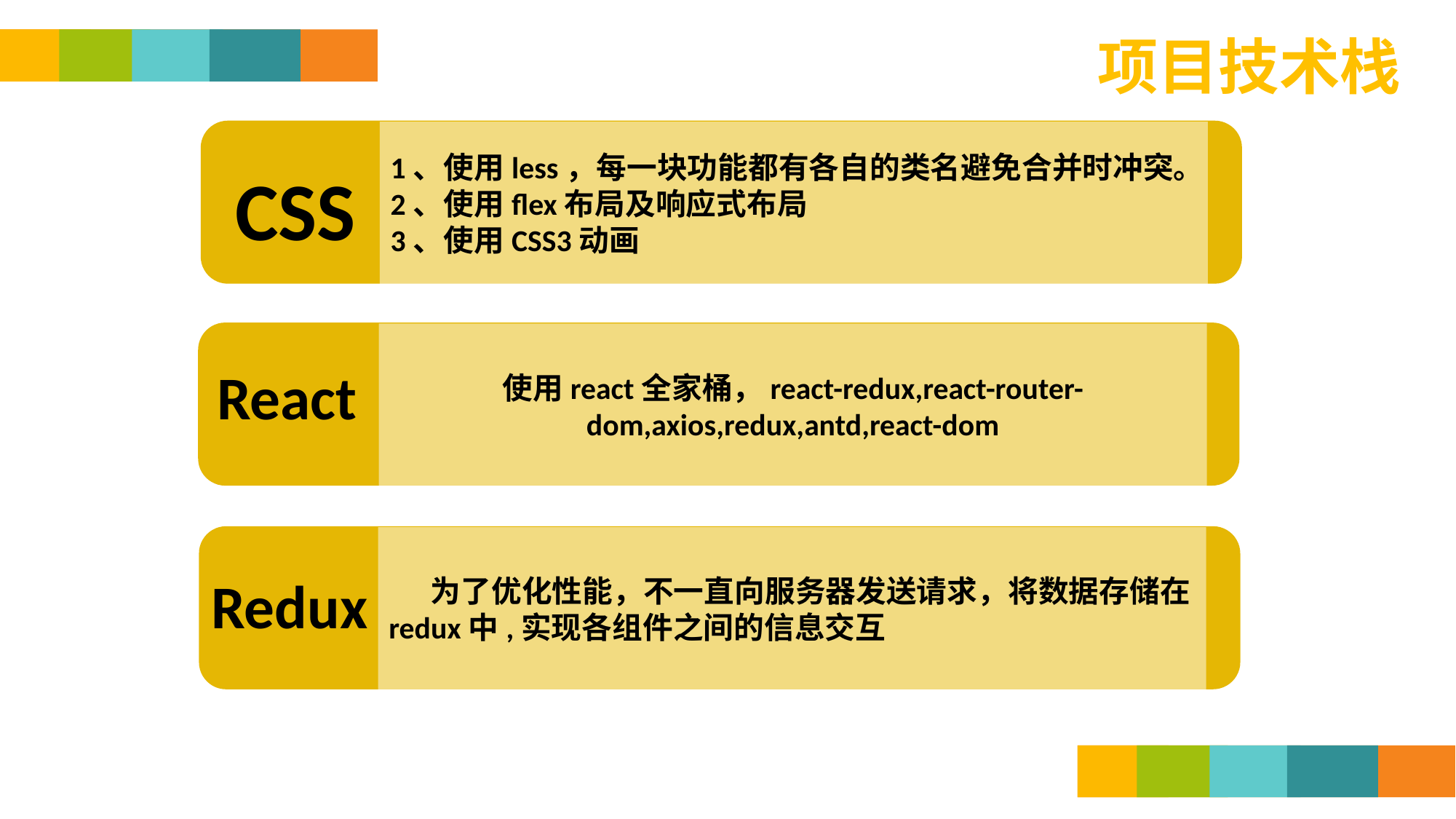

项目技术栈

1、使用less，每一块功能都有各自的类名避免合并时冲突。
2、使用flex布局及响应式布局
3、使用CSS3动画
CSS

使用react全家桶，react-redux,react-router-dom,axios,redux,antd,react-dom
React

     为了优化性能，不一直向服务器发送请求，将数据存储在redux中,实现各组件之间的信息交互
Redux